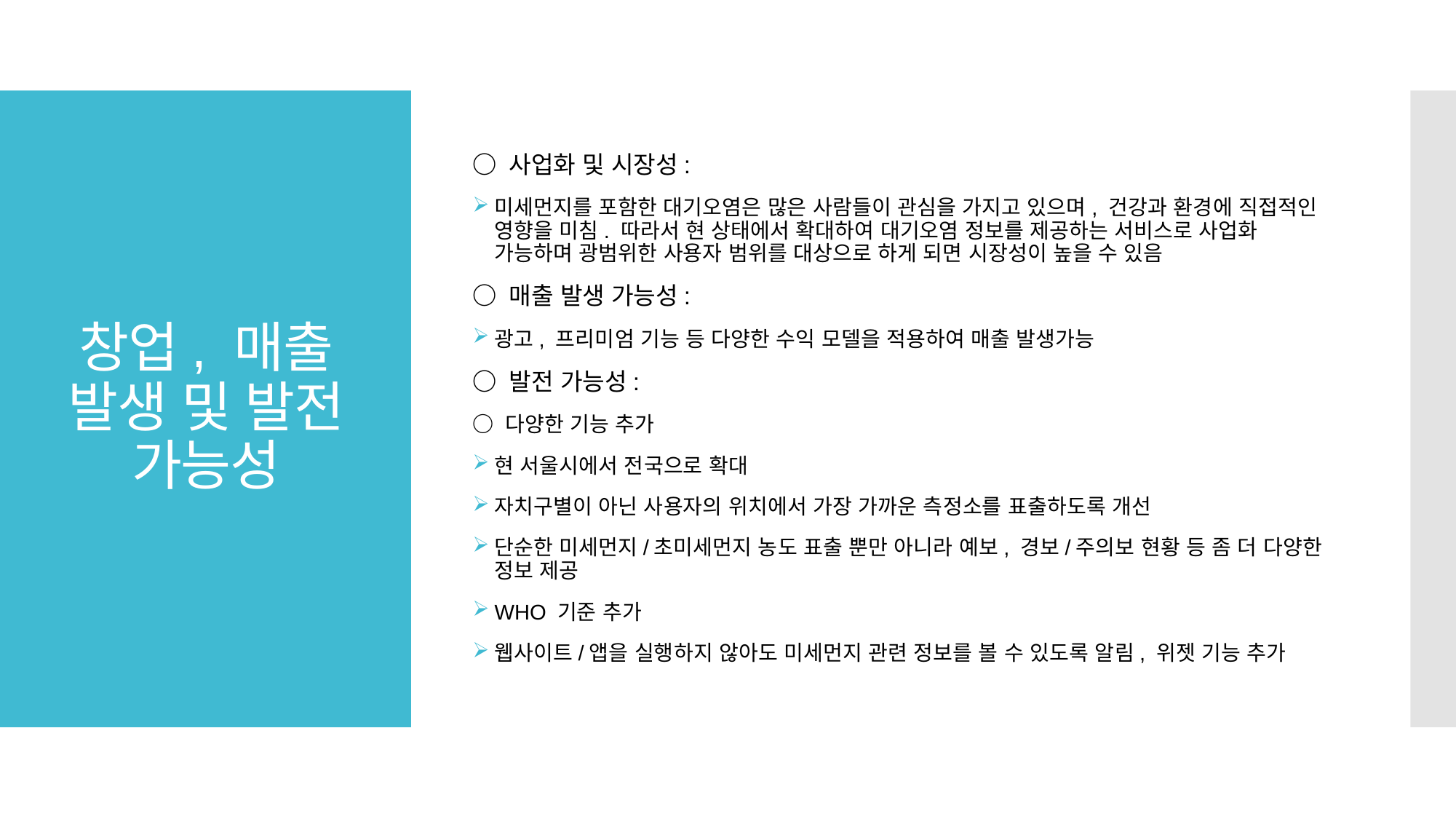

○ 사업화 및 시장성:
미세먼지를 포함한 대기오염은 많은 사람들이 관심을 가지고 있으며, 건강과 환경에 직접적인 영향을 미침. 따라서 현 상태에서 확대하여 대기오염 정보를 제공하는 서비스로 사업화 가능하며 광범위한 사용자 범위를 대상으로 하게 되면 시장성이 높을 수 있음
○ 매출 발생 가능성:
광고, 프리미엄 기능 등 다양한 수익 모델을 적용하여 매출 발생가능
○ 발전 가능성:
○ 다양한 기능 추가
현 서울시에서 전국으로 확대
자치구별이 아닌 사용자의 위치에서 가장 가까운 측정소를 표출하도록 개선
단순한 미세먼지/초미세먼지 농도 표출 뿐만 아니라 예보, 경보/주의보 현황 등 좀 더 다양한 정보 제공
WHO 기준 추가
웹사이트/앱을 실행하지 않아도 미세먼지 관련 정보를 볼 수 있도록 알림, 위젯 기능 추가
# 창업, 매출 발생 및 발전 가능성